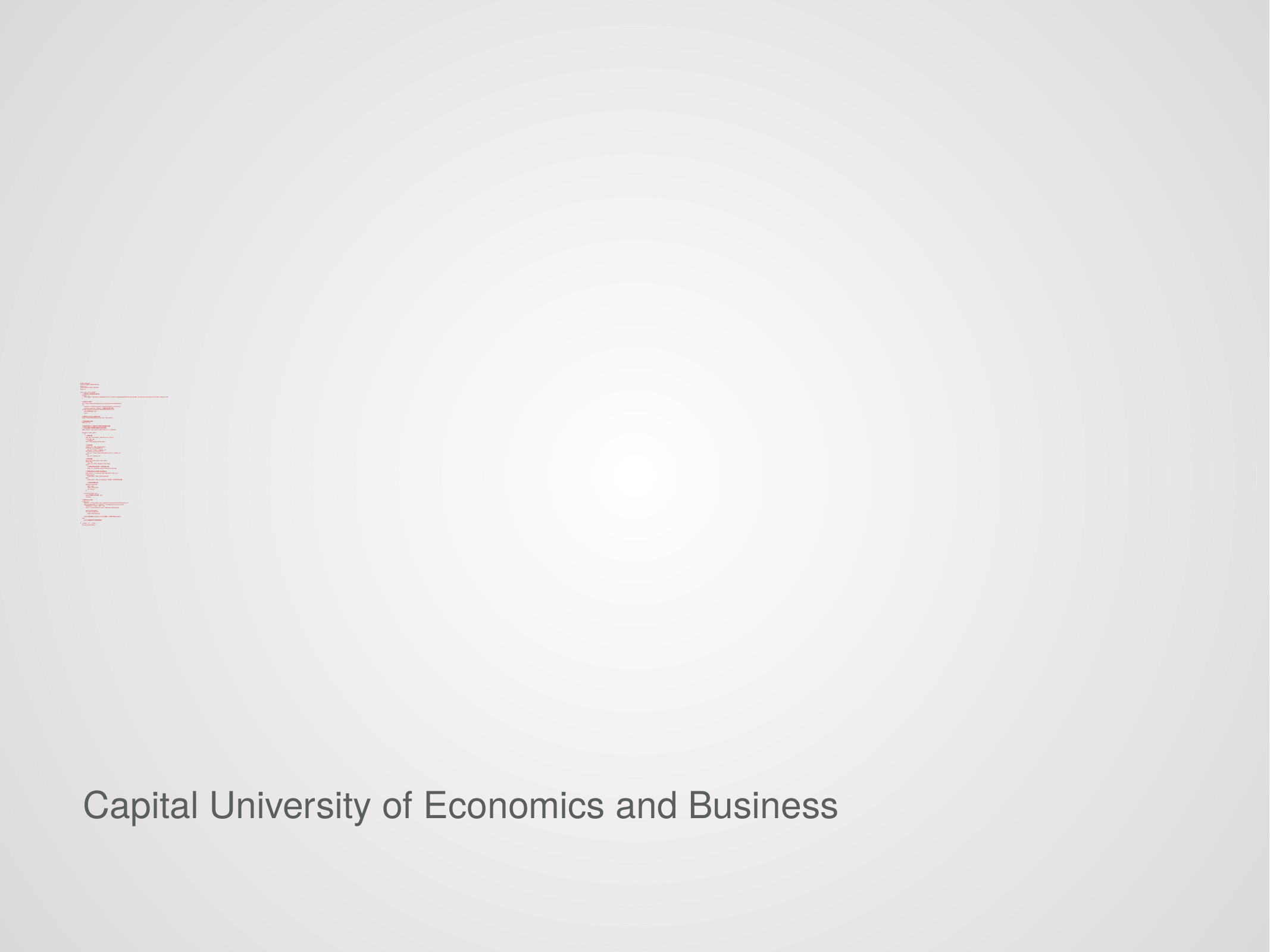

import requests
from bs4 import BeautifulSoup
import csv
from datetime import datetime
import re

def scrape_china_daily():
    # 设置请求头模拟浏览器访问
    headers = {
        'User-Agent': 'Mozilla/5.0 (Windows NT 10.0; Win64; x64) AppleWebKit/537.36 (KHTML, like Gecko) Chrome/91.0.4472.124 Safari/537.36'
    }

    # 发送HTTP请求
    url = 'https://www.chinadaily.com.cn/china/governmentandpolicy'
    try:
        response = requests.get(url, headers=headers, timeout=10)
        response.raise_for_status()  # 检查请求是否成功
    except requests.exceptions.RequestException as e:
        print(f"请求失败: {e}")
        return

    # 使用BeautifulSoup解析HTML
    soup = BeautifulSoup(response.text, 'html.parser')

    # 存储结果的列表
    news_list = []

    # 提取新闻条目 - 根据实际页面结构调整选择器
    # 示例选择器可能需要根据网站更新调整
    news_items = soup.select('.mb10.tw3_01_2, .topNews')

    for item in news_items:
        try:
            # 提取标题
            title_tag = item.select_one('h4 a, h3 a, h2 a')
            if not title_tag:
                continue
            title = title_tag.get_text().strip()

            # 提取链接
            relative_url = title_tag.get('href')
            if relative_url.startswith('//'):
                full_url = 'https:' + relative_url
            elif relative_url.startswith('/'):
                full_url = 'https://www.chinadaily.com.cn' + relative_url
            else:
                full_url = relative_url

            # 提取日期
            date_tag = item.select_one('.date')
            if date_tag:
                date_str = date_tag.get_text().strip()
            else:
                # 如果没有日期标签，使用当前日期
                date_str = datetime.now().strftime('%Y-%m-%d')

            # 清理日期格式 (处理多种日期格式)
            date_match = re.search(r'\d{4}-\d{2}-\d{2}', date_str)
            if date_match:
                clean_date = date_match.group(0)
            else:
                clean_date = date_str.split()[0]  # 取第一个单词作为日期

                # 添加到结果列表
            news_list.append({
                'title': title,
                'date': clean_date,
                'url': full_url
            })

        except Exception as e:
            print(f"处理条目时出错: {e}")
            continue

    # 保存到CSV文件
    if news_list:
        filename = f"china_daily_news_{datetime.now().strftime('%Y%m%d')}.csv"
        with open(filename, 'w', newline='', encoding='utf-8-sig') as csvfile:
            fieldnames = ['title', 'date', 'url']
            writer = csv.DictWriter(csvfile, fieldnames=fieldnames)

            writer.writeheader()
            for news in news_list:
                writer.writerow(news)

        print(f"成功提取 {len(news_list)} 条新闻，已保存到 {filename}")
    else:
        print("未提取到任何新闻数据")

if __name__ == '__main__':
    scrape_china_daily()